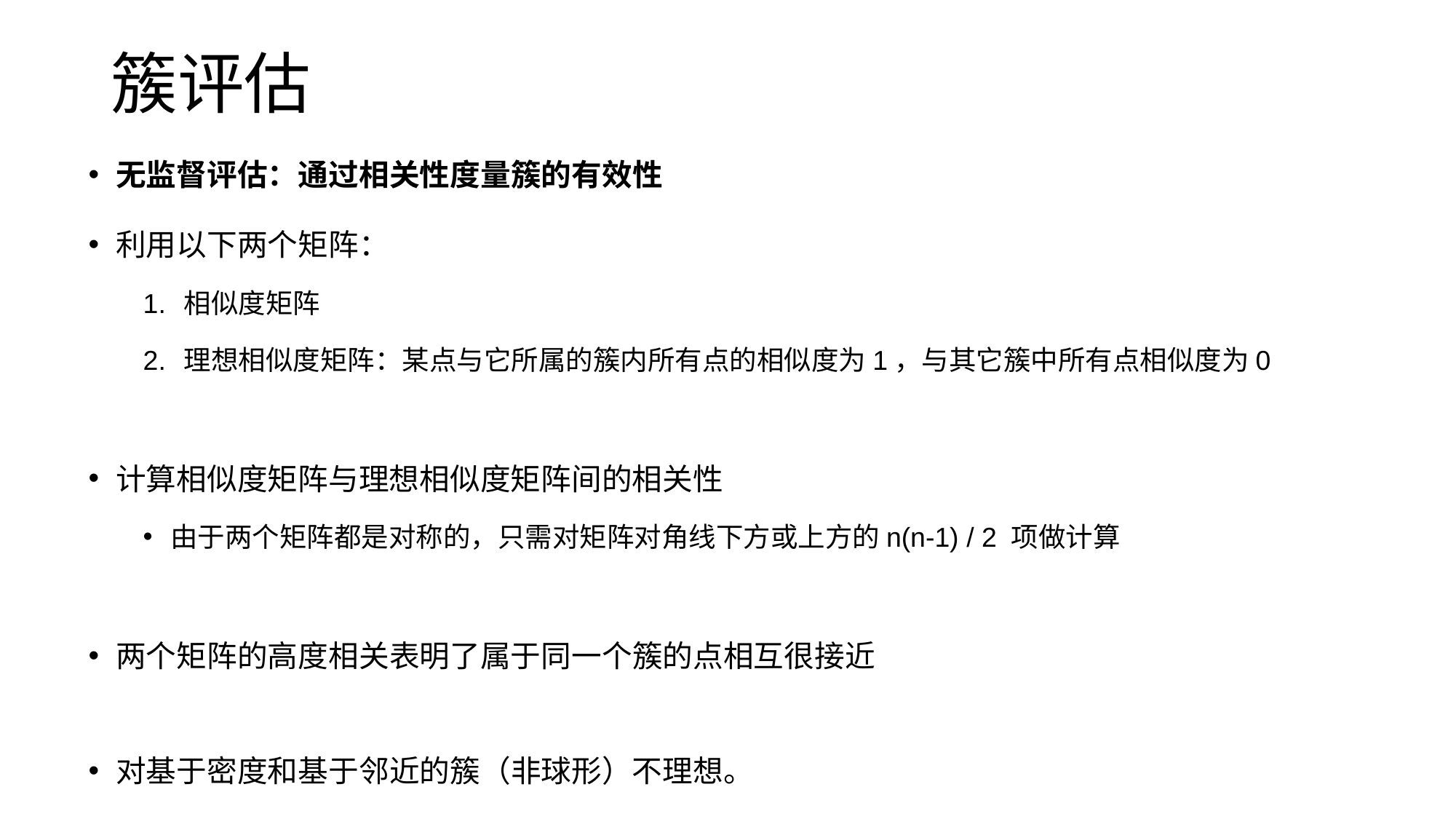

# 簇评估
无监督评估：通过相关性度量簇的有效性
利用以下两个矩阵：
相似度矩阵
理想相似度矩阵：某点与它所属的簇内所有点的相似度为1，与其它簇中所有点相似度为0

计算相似度矩阵与理想相似度矩阵间的相关性
由于两个矩阵都是对称的，只需对矩阵对角线下方或上方的n(n-1) / 2 项做计算

两个矩阵的高度相关表明了属于同一个簇的点相互很接近

对基于密度和基于邻近的簇（非球形）不理想。